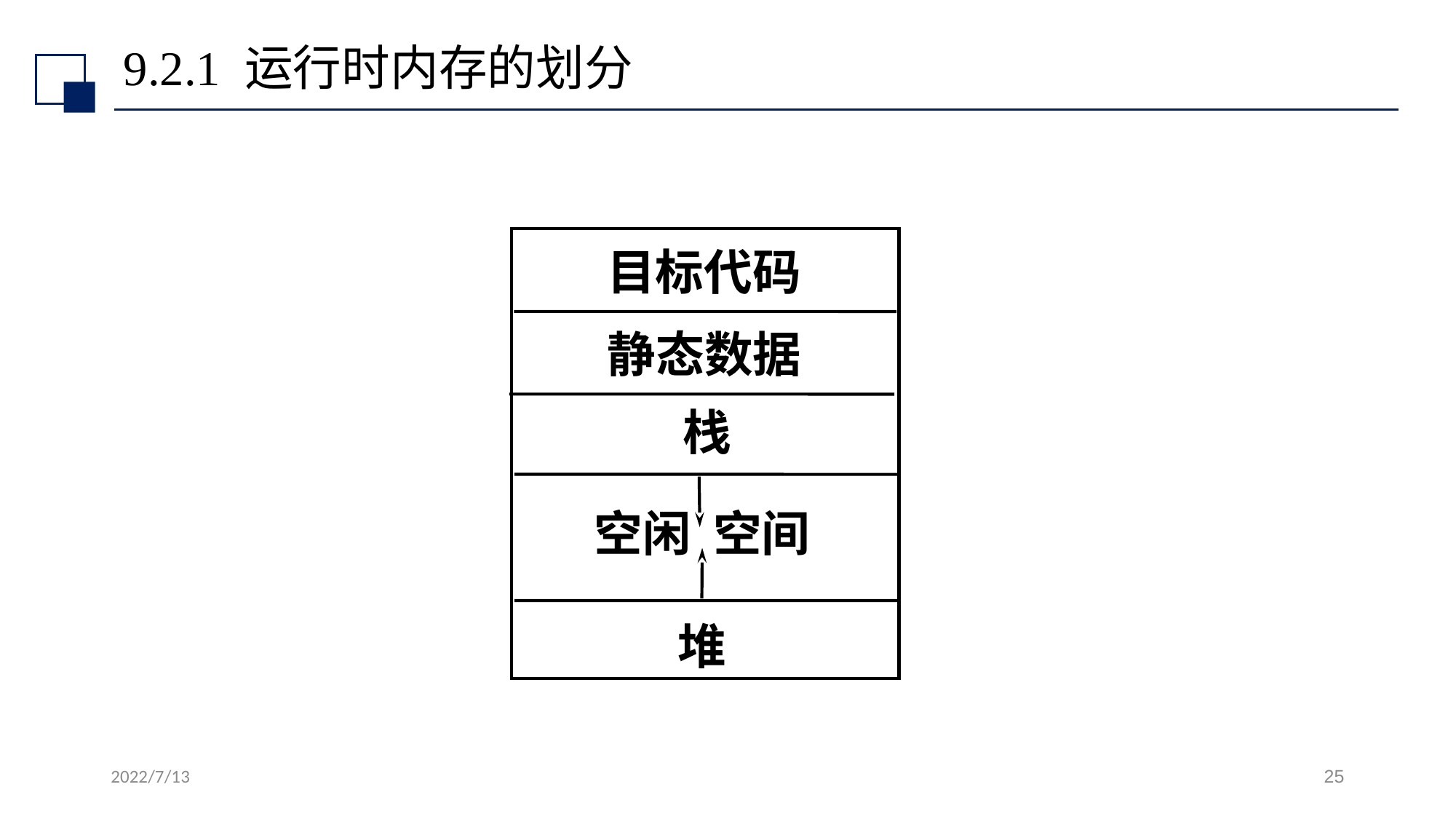

# 9.2.1 运行时内存的划分

目标代码

静态数据
栈

空闲  空间

堆
2022/7/13
25